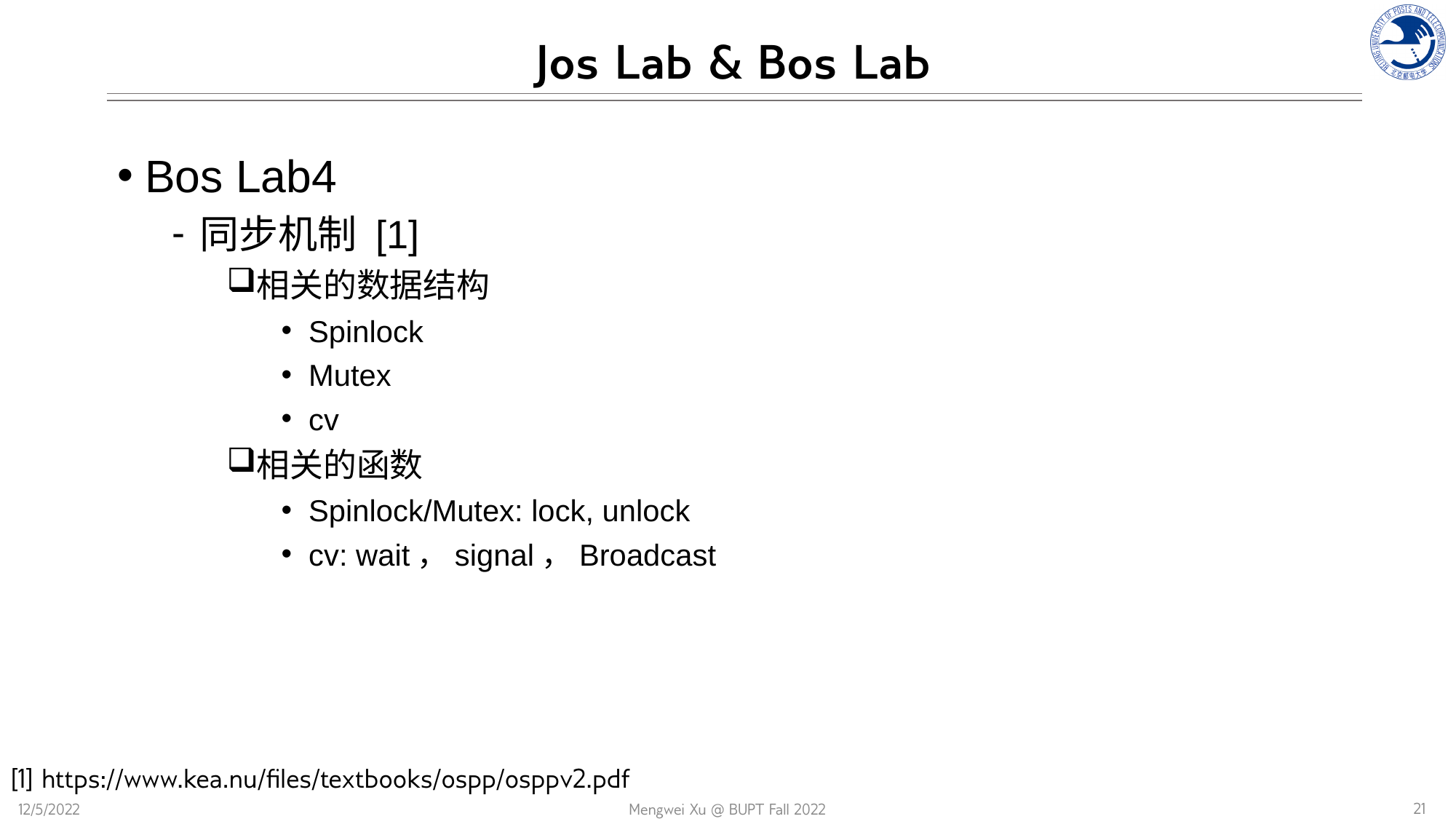

Jos Lab & Bos Lab
Bos Lab4
同步机制 [1]
相关的数据结构
Spinlock
Mutex
cv
相关的函数
Spinlock/Mutex: lock, unlock
cv: wait，signal，Broadcast

[1] https://www.kea.nu/files/textbooks/ospp/osppv2.pdf
21
Mengwei Xu @ BUPT Fall 2022
12/5/2022